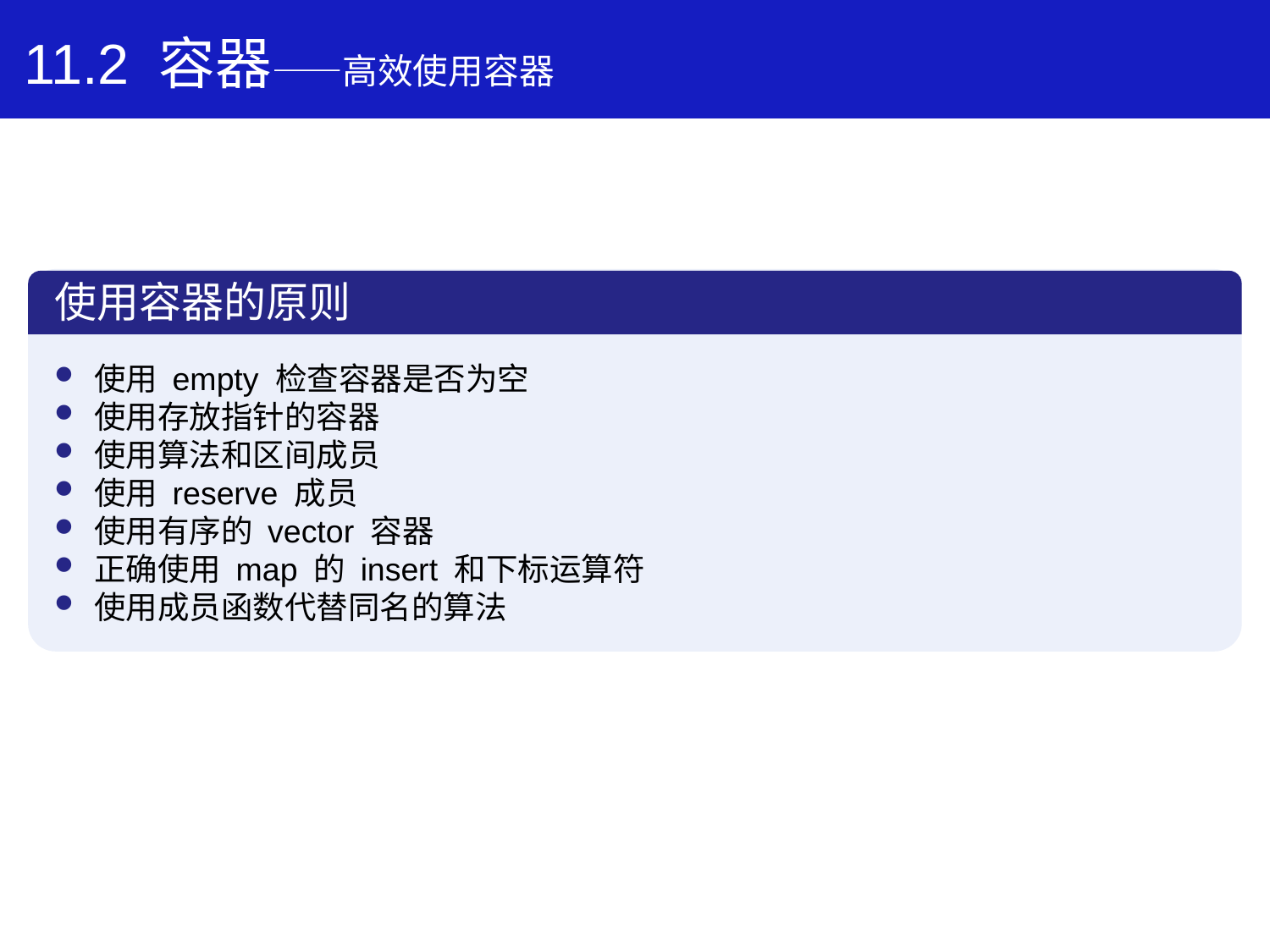

11.2 容器——高效使用容器
使用容器的原则

使用 empty 检查容器是否为空
使用存放指针的容器
使用算法和区间成员
使用 reserve 成员
使用有序的 vector 容器
正确使用 map 的 insert 和下标运算符
使用成员函数代替同名的算法
39